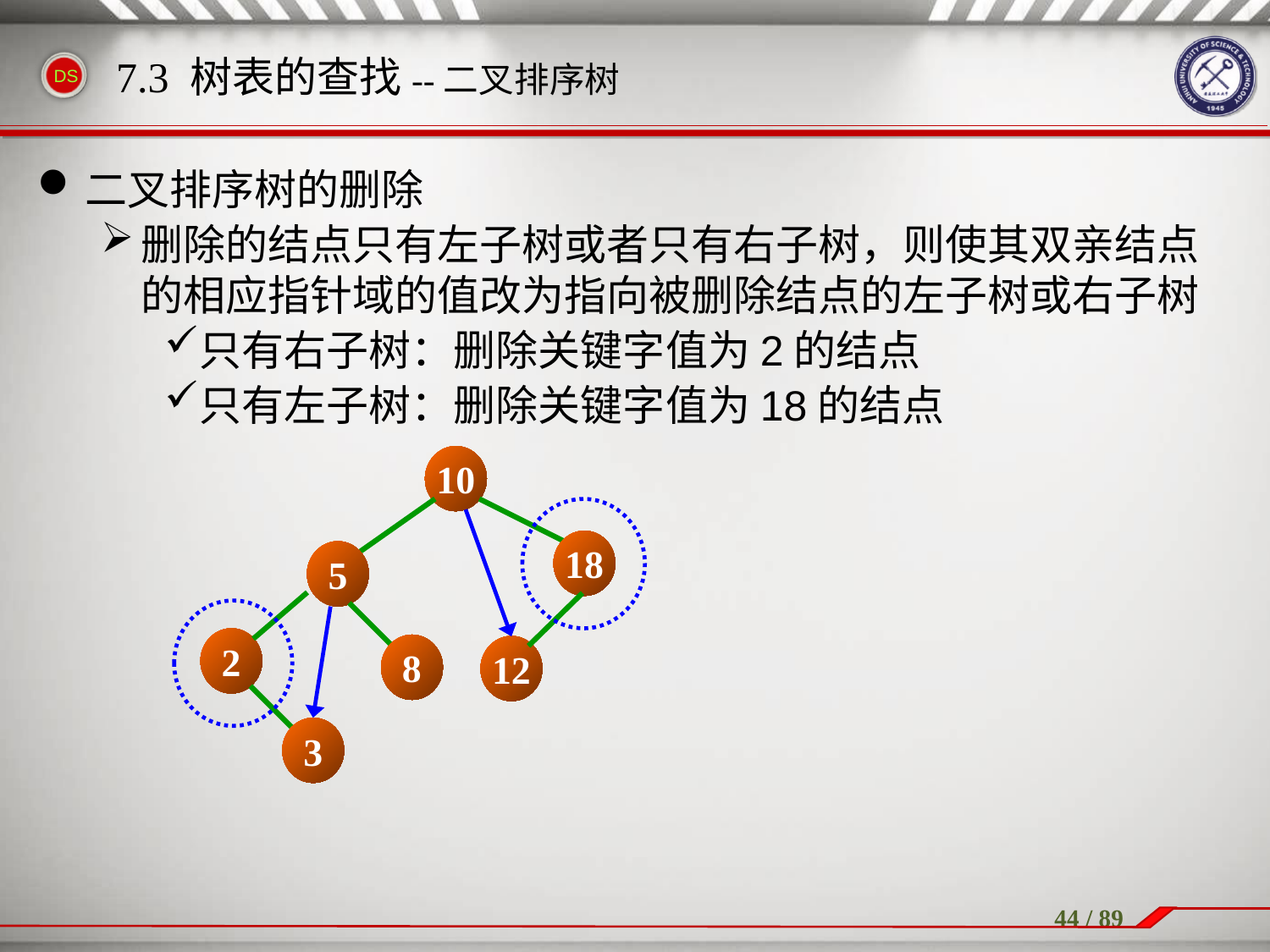

二叉排序树的删除
删除的结点只有左子树或者只有右子树，则使其双亲结点的相应指针域的值改为指向被删除结点的左子树或右子树
只有右子树：删除关键字值为2的结点
只有左子树：删除关键字值为18的结点

7.3 树表的查找--二叉排序树
10

5

18

2

8

12
3